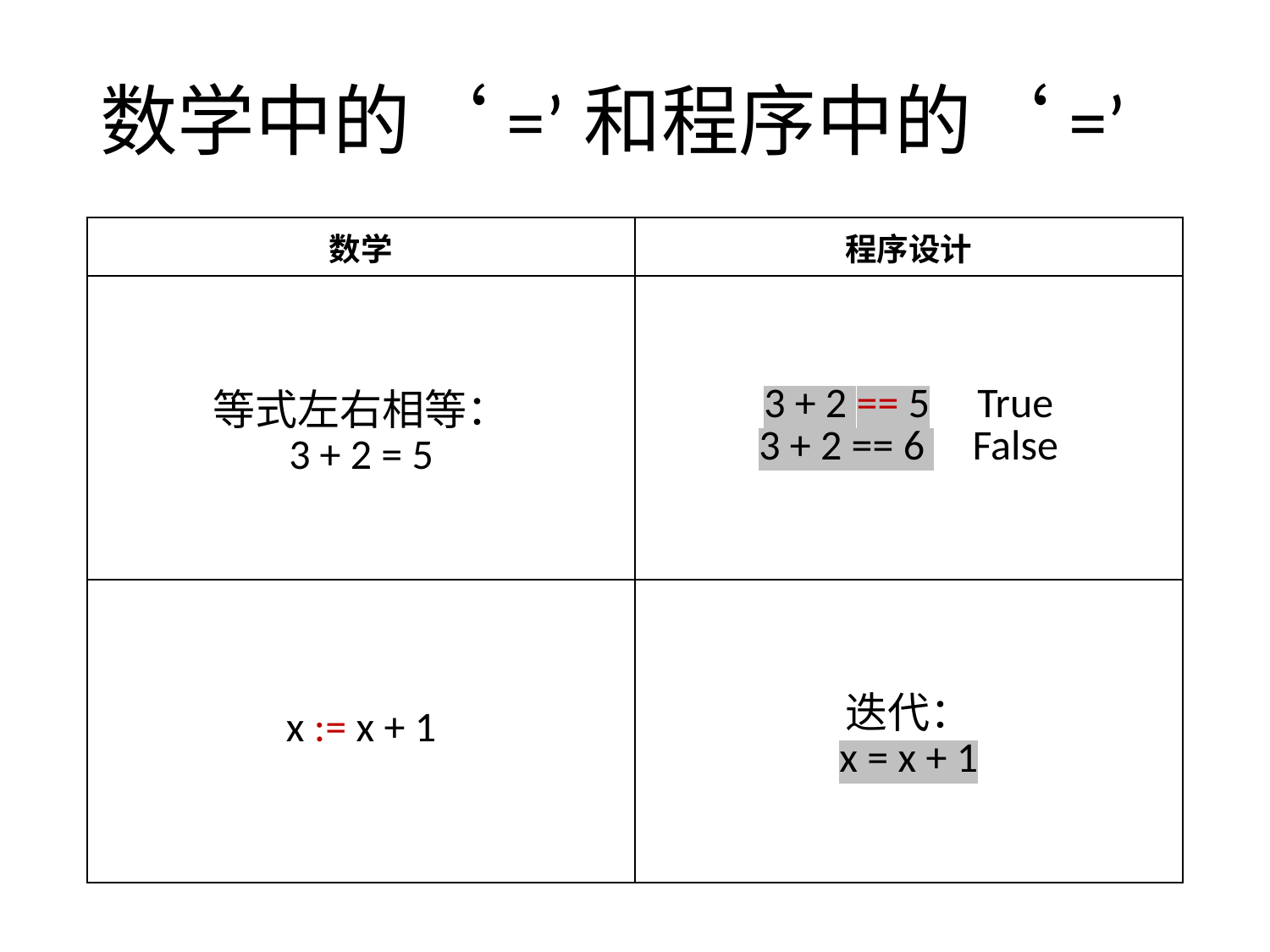

# 数学中的‘=’和程序中的‘=’
| 数学 | 程序设计 |
| --- | --- |
| 等式左右相等： 3 + 2 = 5 | 3 + 2 == 5 True 3 + 2 == 6 False |
| x := x + 1 | 迭代： x = x + 1 |